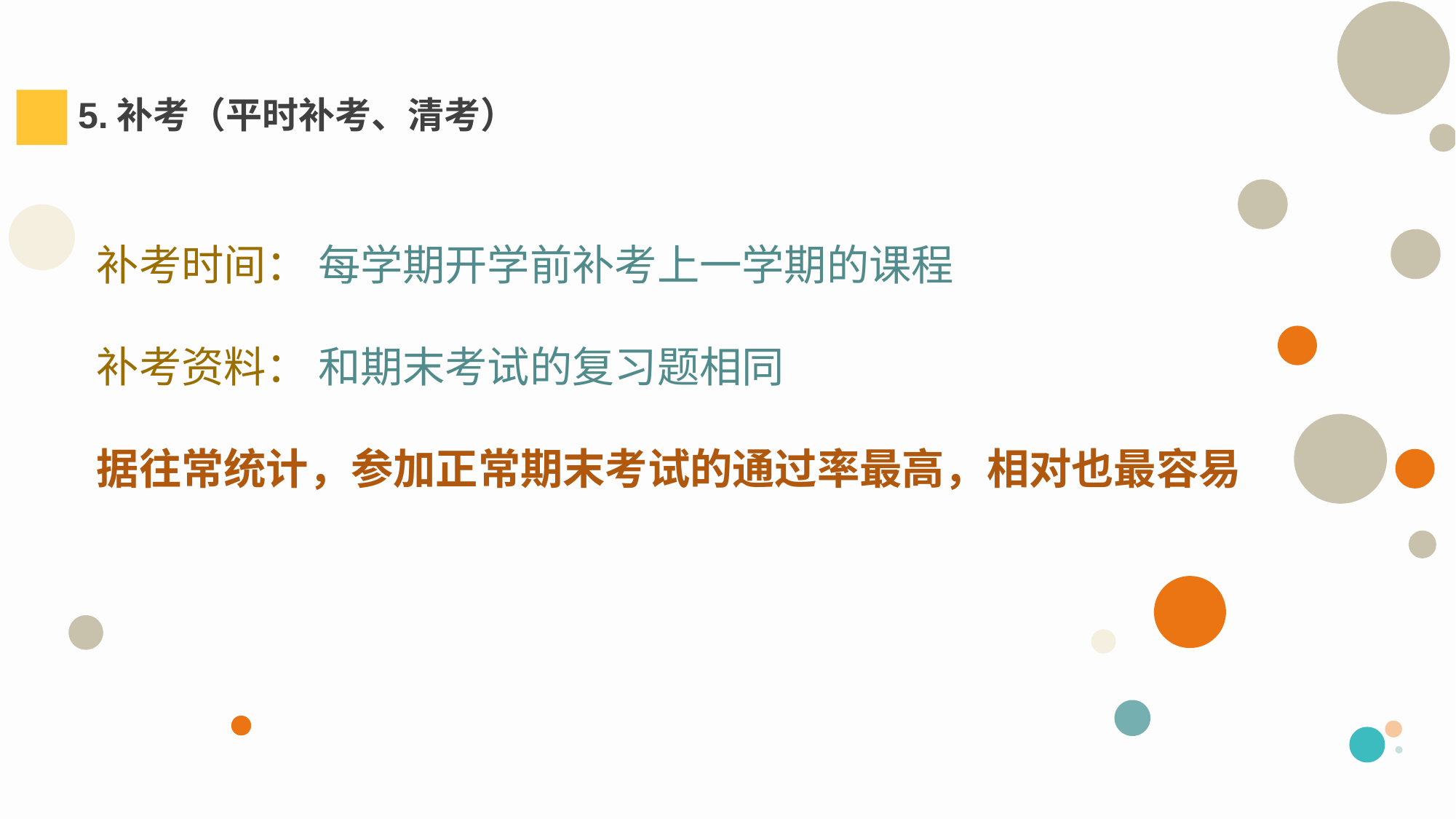

5.补考（平时补考、清考）

补考时间： 每学期开学前补考上一学期的课程
补考资料： 和期末考试的复习题相同
据往常统计，参加正常期末考试的通过率最高，相对也最容易